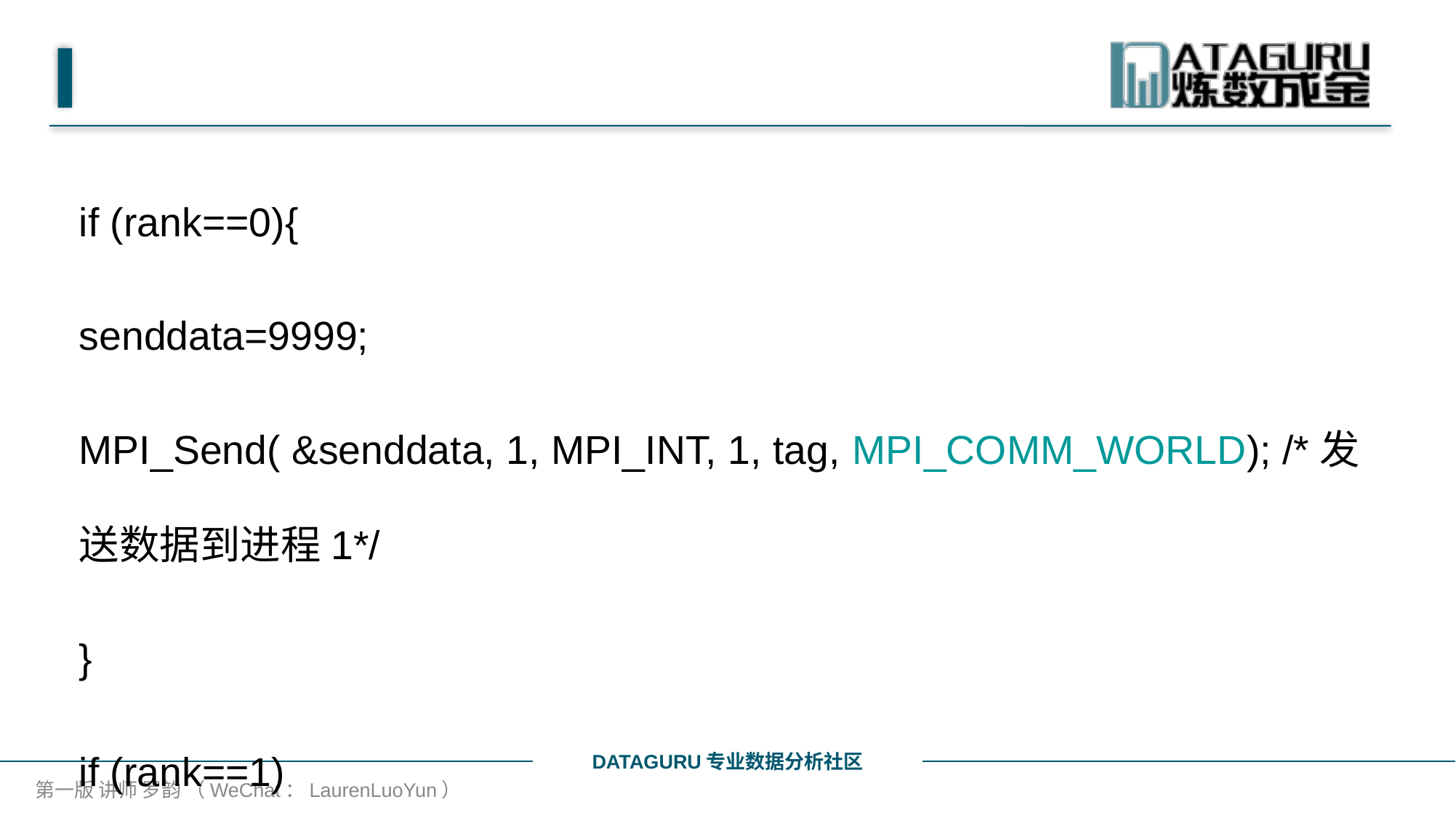

#
if (rank==0){
senddata=9999;
MPI_Send( &senddata, 1, MPI_INT, 1, tag, MPI_COMM_WORLD); /*发 送数据到进程1*/
}
if (rank==1)
MPI_Recv(&recvdata, 1, MPI_INT, 0, tag, MPI_COMM_WORLD, &status);
/*从进程0接收数据*/ MPI_Finalize(); /*MPI的结束函数*/ return (0);
}